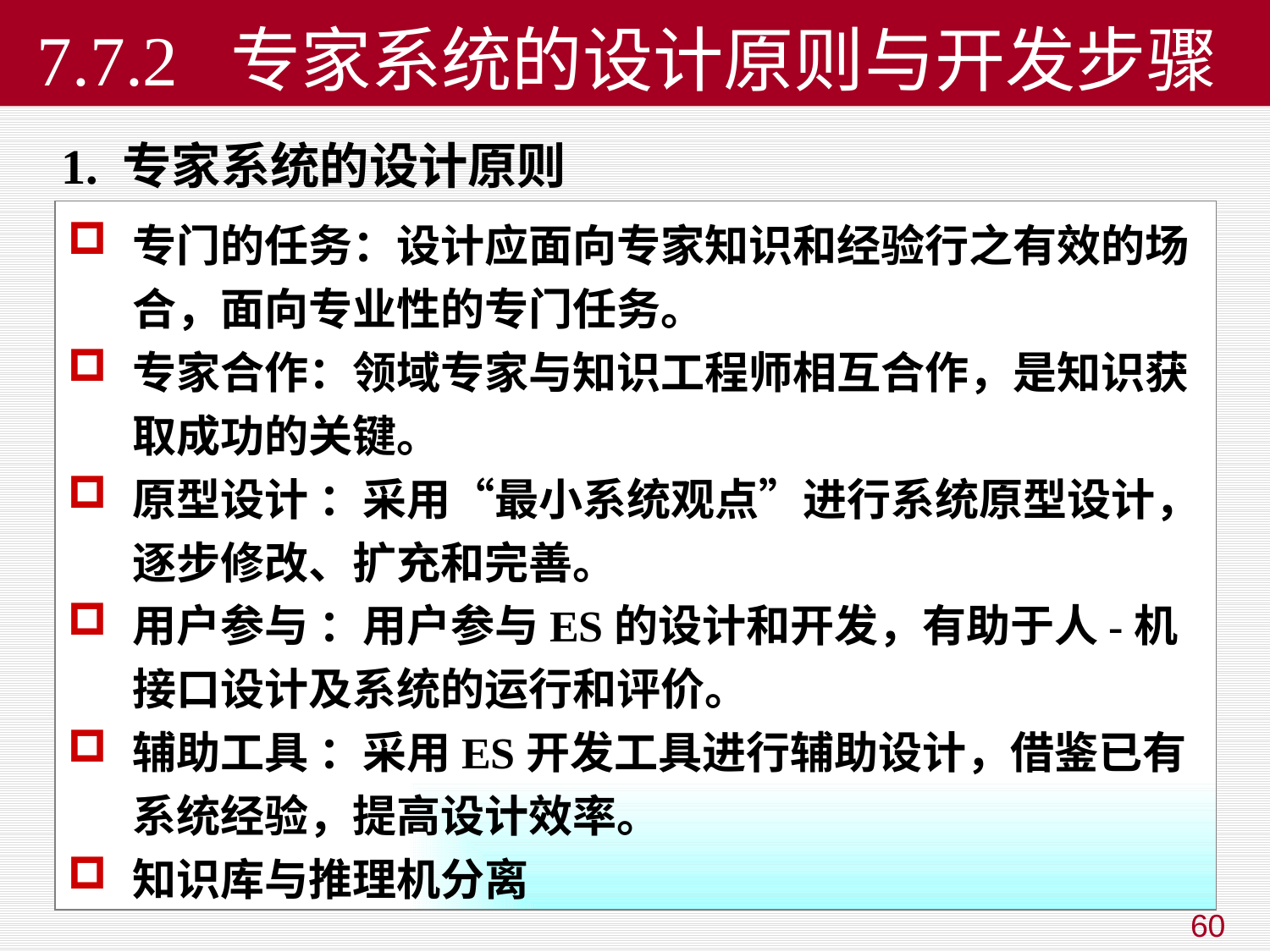

# 7.7.2  专家系统的设计原则与开发步骤
 1. 专家系统的设计原则

专门的任务：设计应面向专家知识和经验行之有效的场合，面向专业性的专门任务。
专家合作：领域专家与知识工程师相互合作，是知识获取成功的关键。
原型设计 ：采用“最小系统观点”进行系统原型设计，逐步修改、扩充和完善。
用户参与 ：用户参与ES的设计和开发，有助于人-机接口设计及系统的运行和评价。
辅助工具 ：采用ES开发工具进行辅助设计，借鉴已有系统经验，提高设计效率。
知识库与推理机分离
60